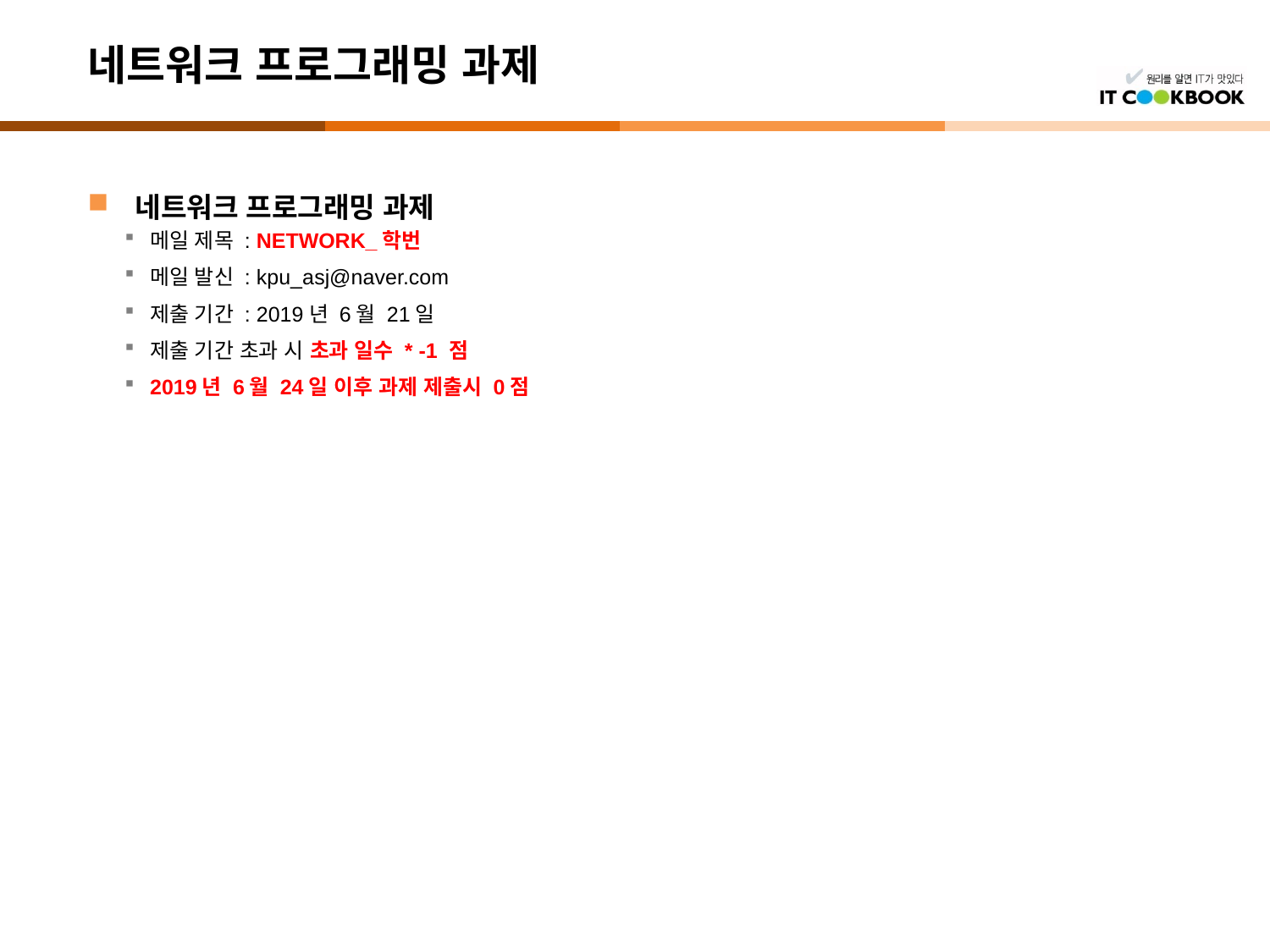

# 네트워크 프로그래밍 과제
네트워크 프로그래밍 과제
메일 제목 : NETWORK_학번
메일 발신 : kpu_asj@naver.com
제출 기간 : 2019년 6월 21일
제출 기간 초과 시 초과 일수 * -1 점
2019년 6월 24일 이후 과제 제출시 0점